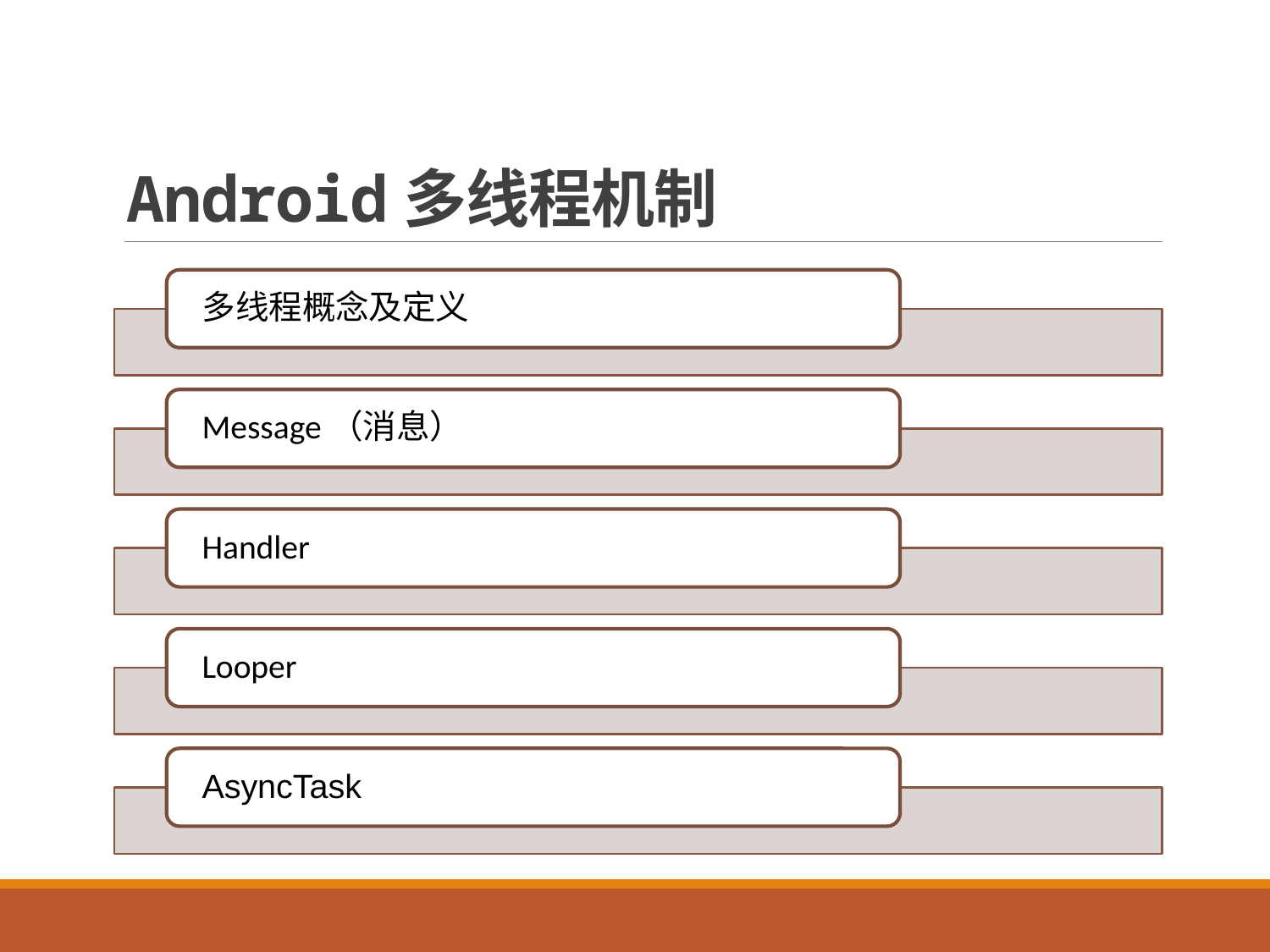

# Android多线程机制
多线程概念及定义
Message（消息）
Handler
Looper
AsyncTask